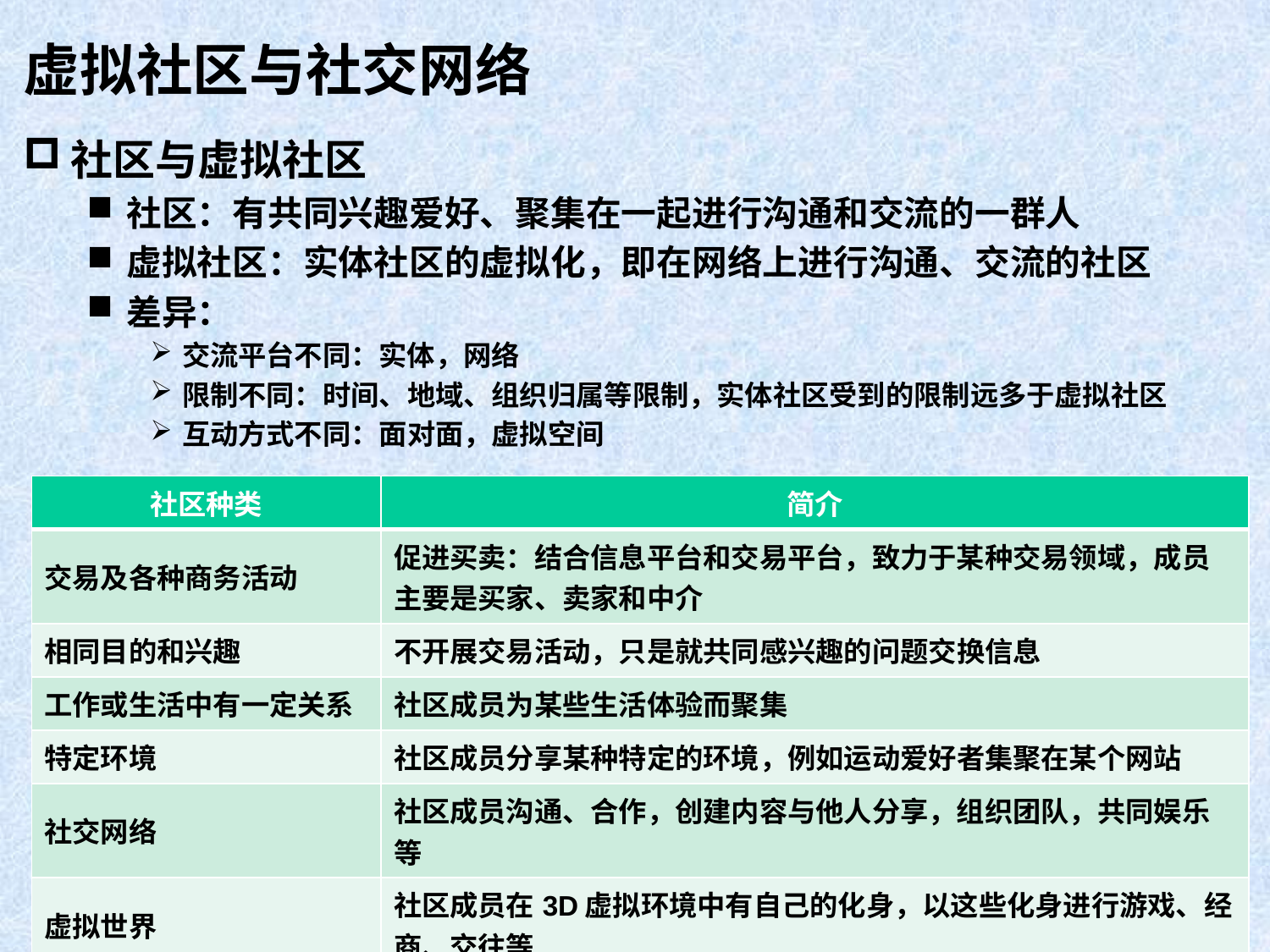

# 虚拟社区与社交网络
社区与虚拟社区
社区：有共同兴趣爱好、聚集在一起进行沟通和交流的一群人
虚拟社区：实体社区的虚拟化，即在网络上进行沟通、交流的社区
差异：
交流平台不同：实体，网络
限制不同：时间、地域、组织归属等限制，实体社区受到的限制远多于虚拟社区
互动方式不同：面对面，虚拟空间
| 社区种类 | 简介 |
| --- | --- |
| 交易及各种商务活动 | 促进买卖：结合信息平台和交易平台，致力于某种交易领域，成员主要是买家、卖家和中介 |
| 相同目的和兴趣 | 不开展交易活动，只是就共同感兴趣的问题交换信息 |
| 工作或生活中有一定关系 | 社区成员为某些生活体验而聚集 |
| 特定环境 | 社区成员分享某种特定的环境，例如运动爱好者集聚在某个网站 |
| 社交网络 | 社区成员沟通、合作，创建内容与他人分享，组织团队，共同娱乐等 |
| 虚拟世界 | 社区成员在3D虚拟环境中有自己的化身，以这些化身进行游戏、经商、交往等 |